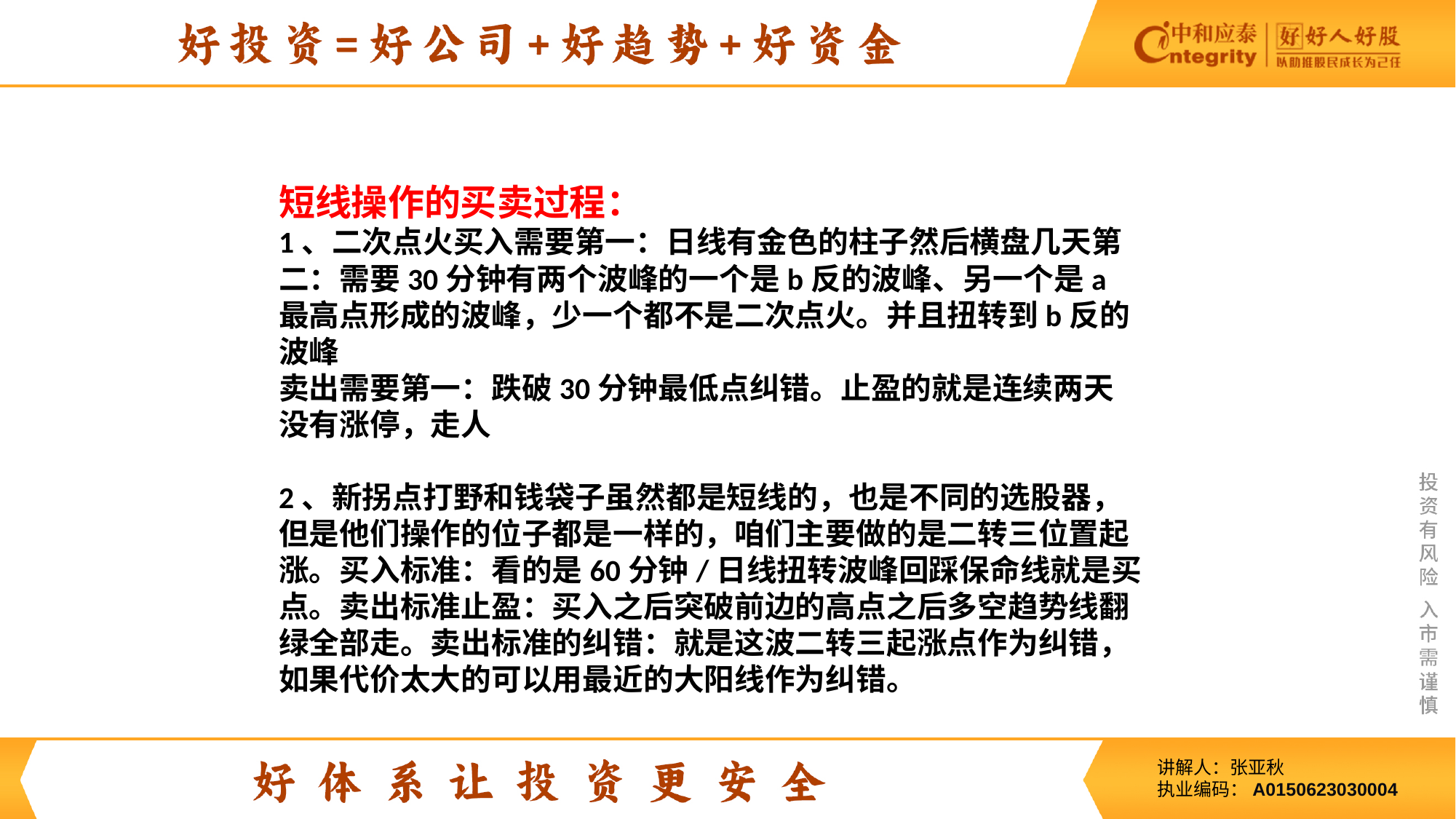

短线操作的买卖过程：
1、二次点火买入需要第一：日线有金色的柱子然后横盘几天第二：需要30分钟有两个波峰的一个是b反的波峰、另一个是a最高点形成的波峰，少一个都不是二次点火。并且扭转到b反的波峰
卖出需要第一：跌破30分钟最低点纠错。止盈的就是连续两天没有涨停，走人

2、新拐点打野和钱袋子虽然都是短线的，也是不同的选股器，但是他们操作的位子都是一样的，咱们主要做的是二转三位置起涨。买入标准：看的是60分钟/日线扭转波峰回踩保命线就是买点。卖出标准止盈：买入之后突破前边的高点之后多空趋势线翻绿全部走。卖出标准的纠错：就是这波二转三起涨点作为纠错，如果代价太大的可以用最近的大阳线作为纠错。

讲解人：张亚秋
执业编码：A0150623030004